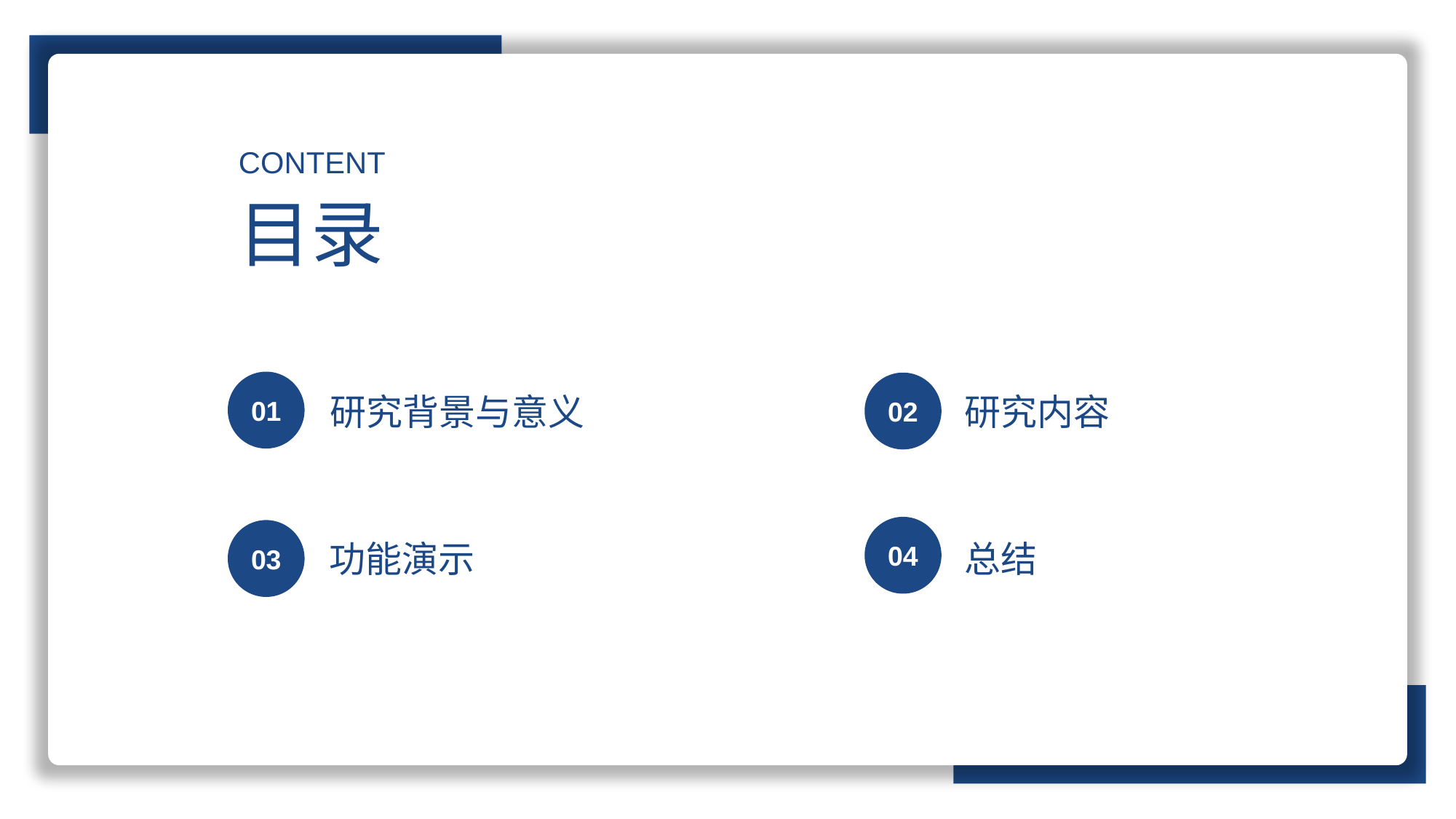

CONTENT
目录
01
02
研究背景与意义
研究内容
04
03
功能演示
总结